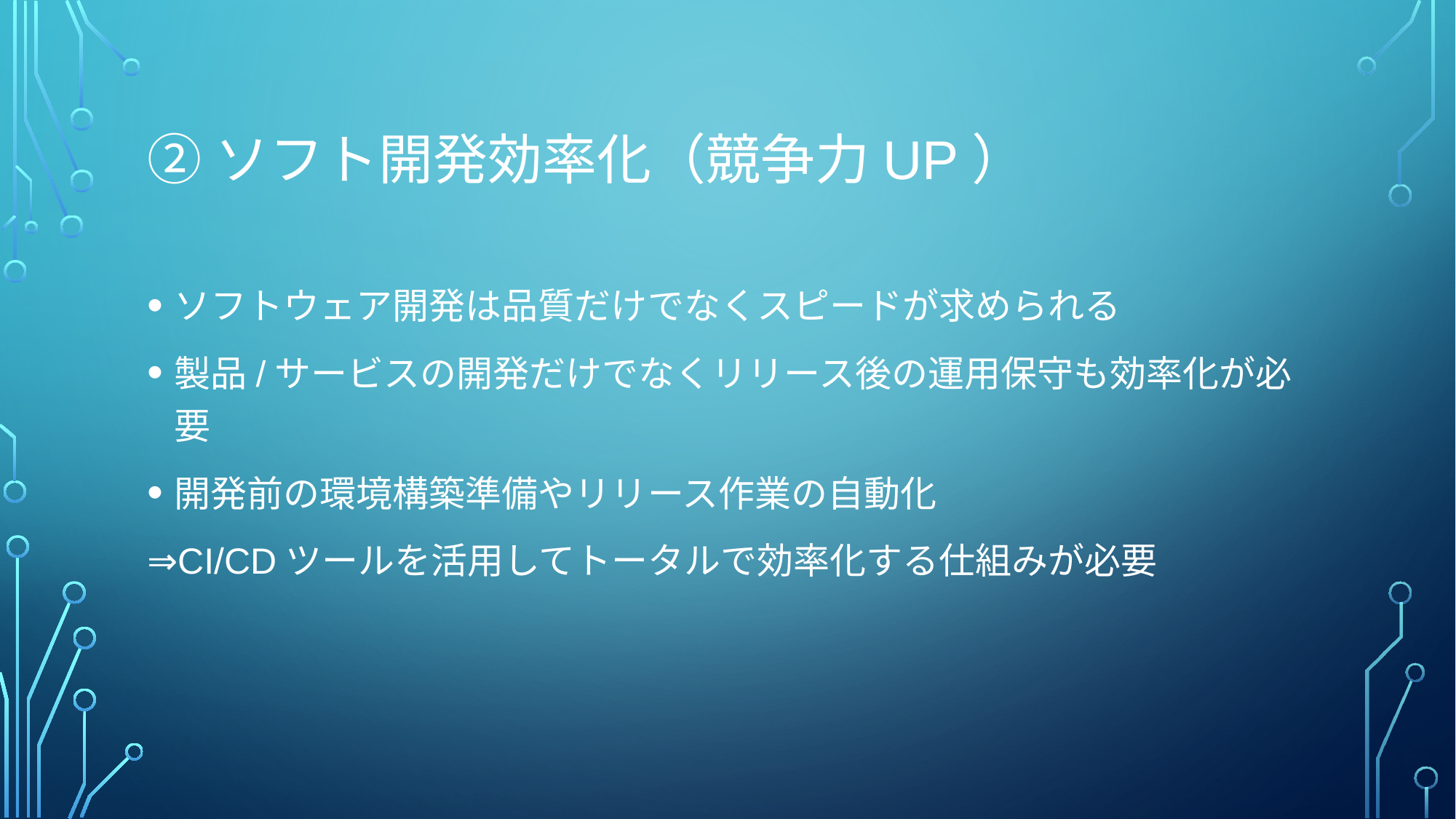

# ②ソフト開発効率化（競争力UP）
ソフトウェア開発は品質だけでなくスピードが求められる
製品/サービスの開発だけでなくリリース後の運用保守も効率化が必要
開発前の環境構築準備やリリース作業の自動化
⇒CI/CDツールを活用してトータルで効率化する仕組みが必要